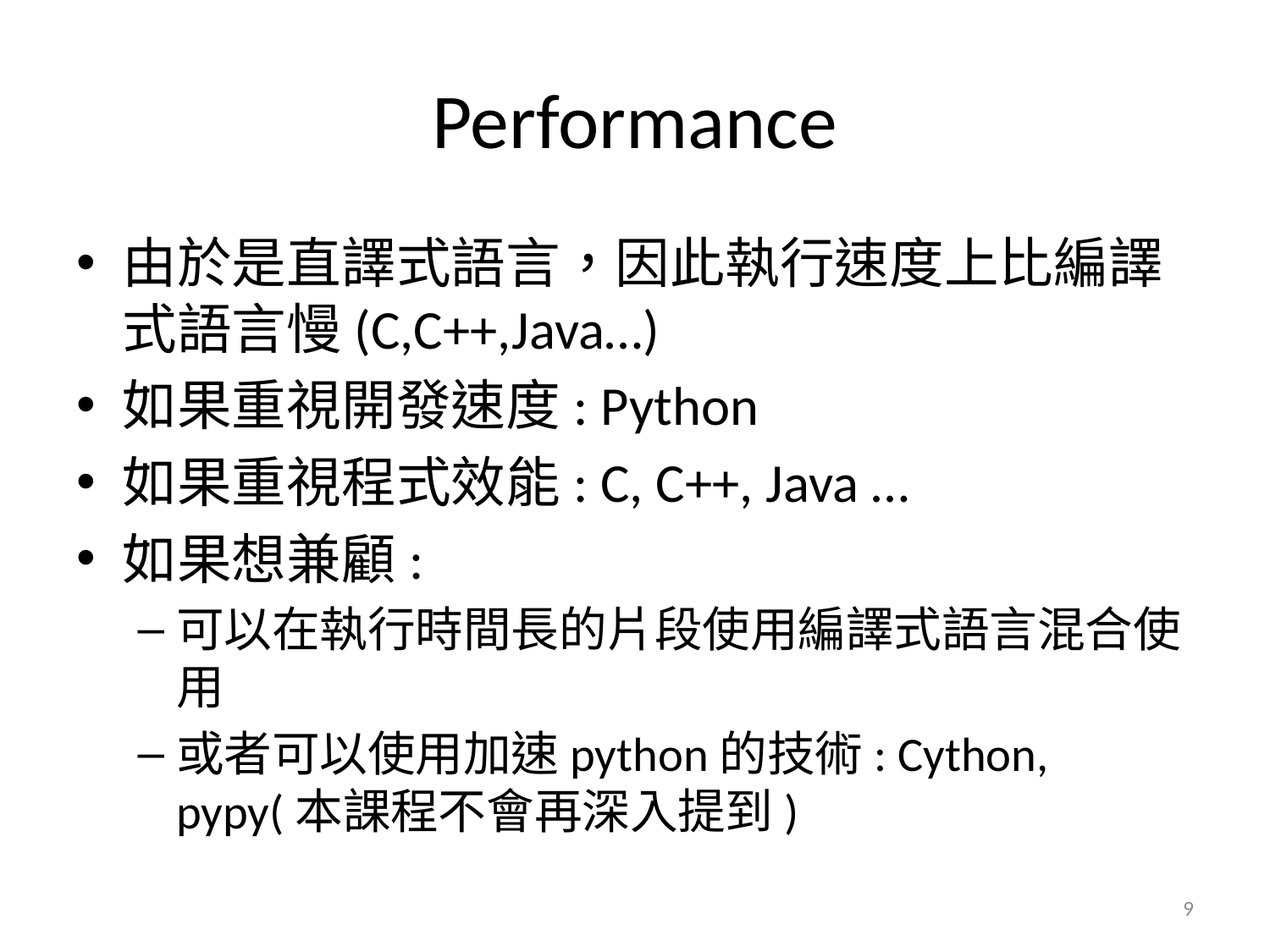

# Performance
由於是直譯式語言，因此執行速度上比編譯式語言慢(C,C++,Java…)
如果重視開發速度: Python
如果重視程式效能: C, C++, Java …
如果想兼顧:
可以在執行時間長的片段使用編譯式語言混合使用
或者可以使用加速python的技術: Cython, pypy(本課程不會再深入提到)

9